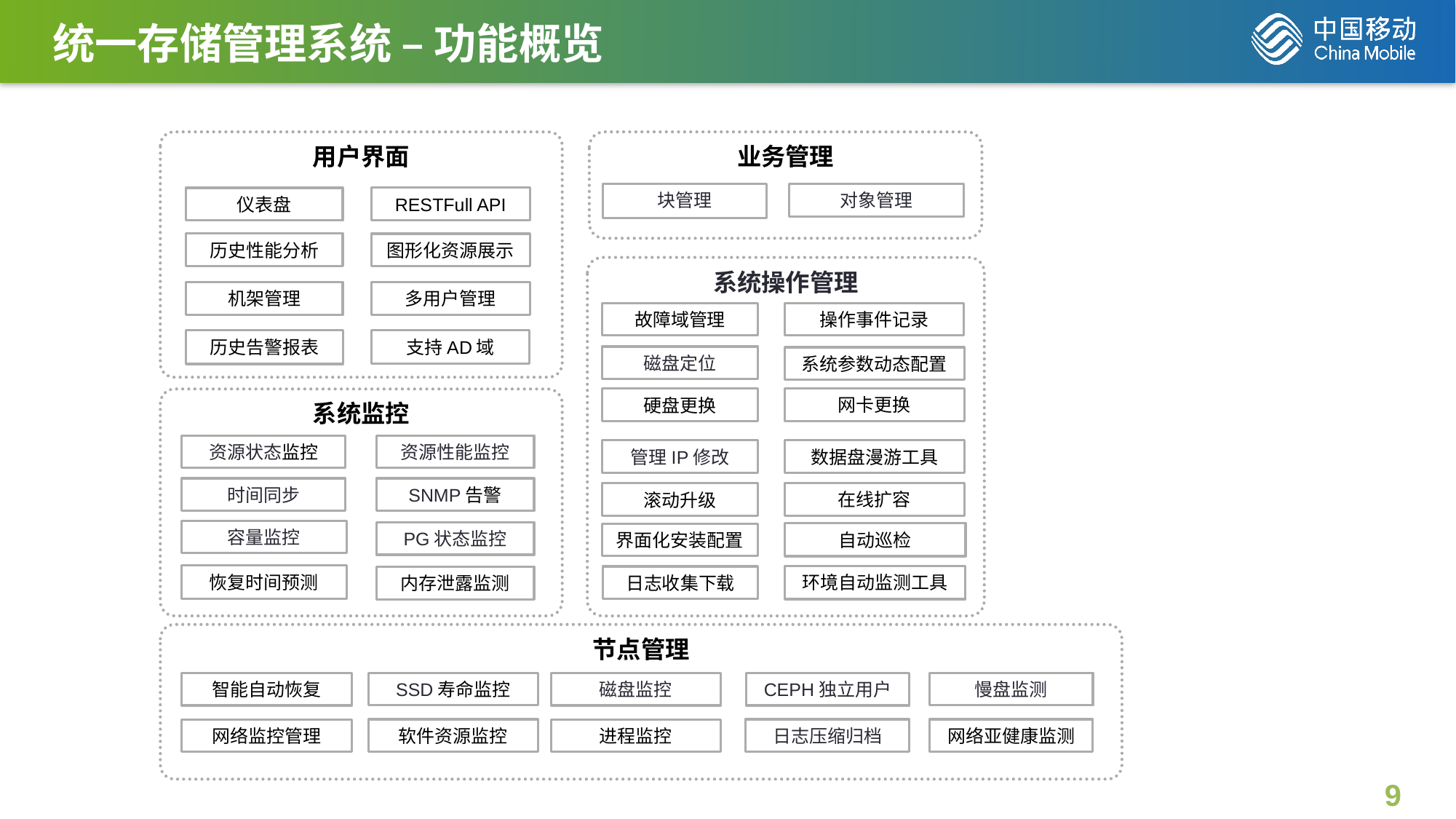

统一存储管理系统 – 功能概览
用户界面
业务管理
块管理
对象管理
仪表盘
RESTFull API
历史性能分析
图形化资源展示
系统操作管理
机架管理
多用户管理
故障域管理
操作事件记录
历史告警报表
支持AD域
磁盘定位
系统参数动态配置
硬盘更换
网卡更换
系统监控
资源状态监控
资源性能监控
管理IP修改
数据盘漫游工具
时间同步
SNMP告警
滚动升级
在线扩容
容量监控
PG状态监控
界面化安装配置
自动巡检
恢复时间预测
日志收集下载
环境自动监测工具
内存泄露监测
节点管理
智能自动恢复
SSD寿命监控
磁盘监控
CEPH独立用户
慢盘监测
网络监控管理
软件资源监控
进程监控
日志压缩归档
网络亚健康监测